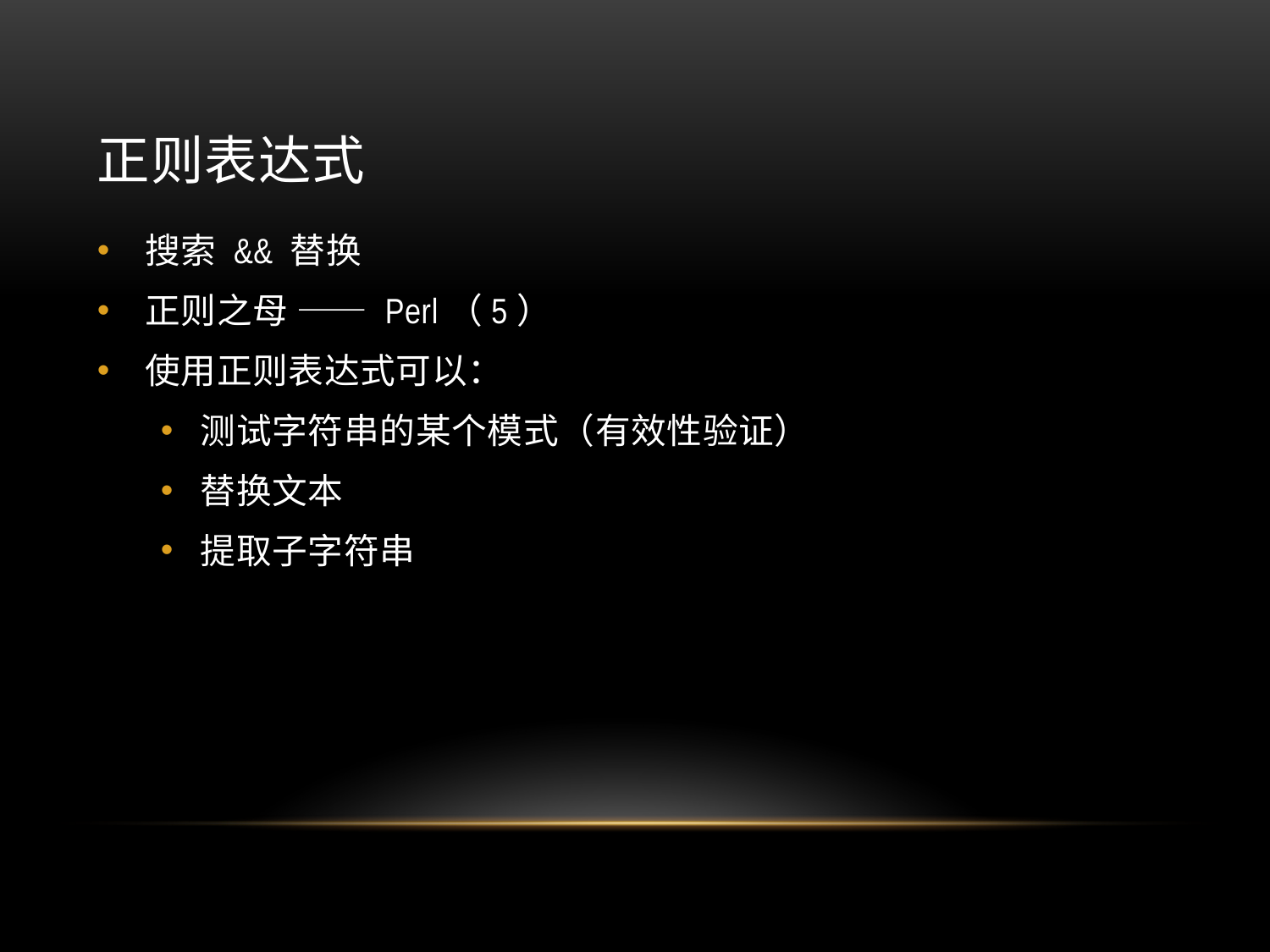

# 正则表达式
搜索 && 替换
正则之母 —— Perl（5）
使用正则表达式可以：
测试字符串的某个模式（有效性验证）
替换文本
提取子字符串